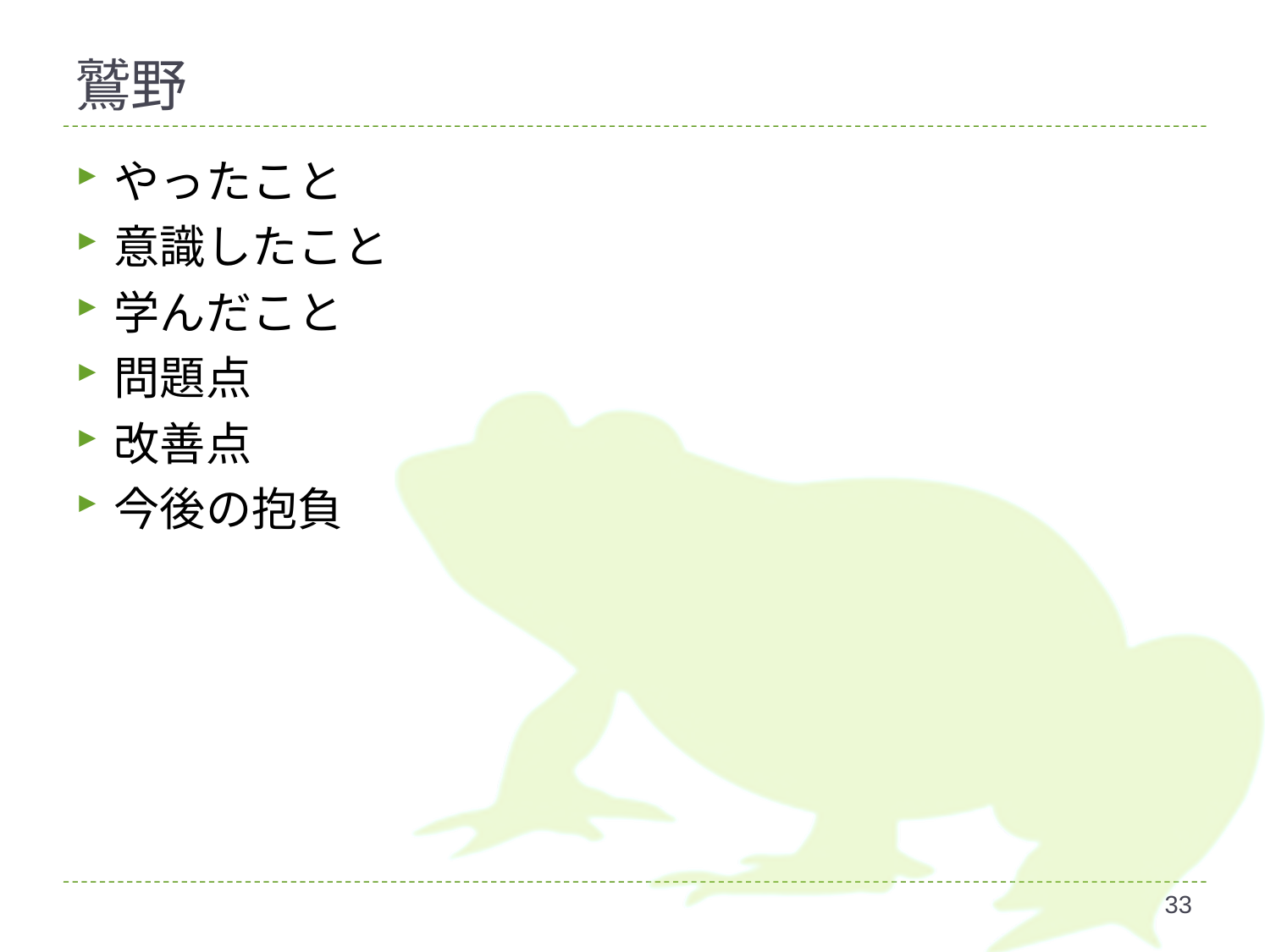

# 鷲野
やったこと
意識したこと
学んだこと
問題点
改善点
今後の抱負
33